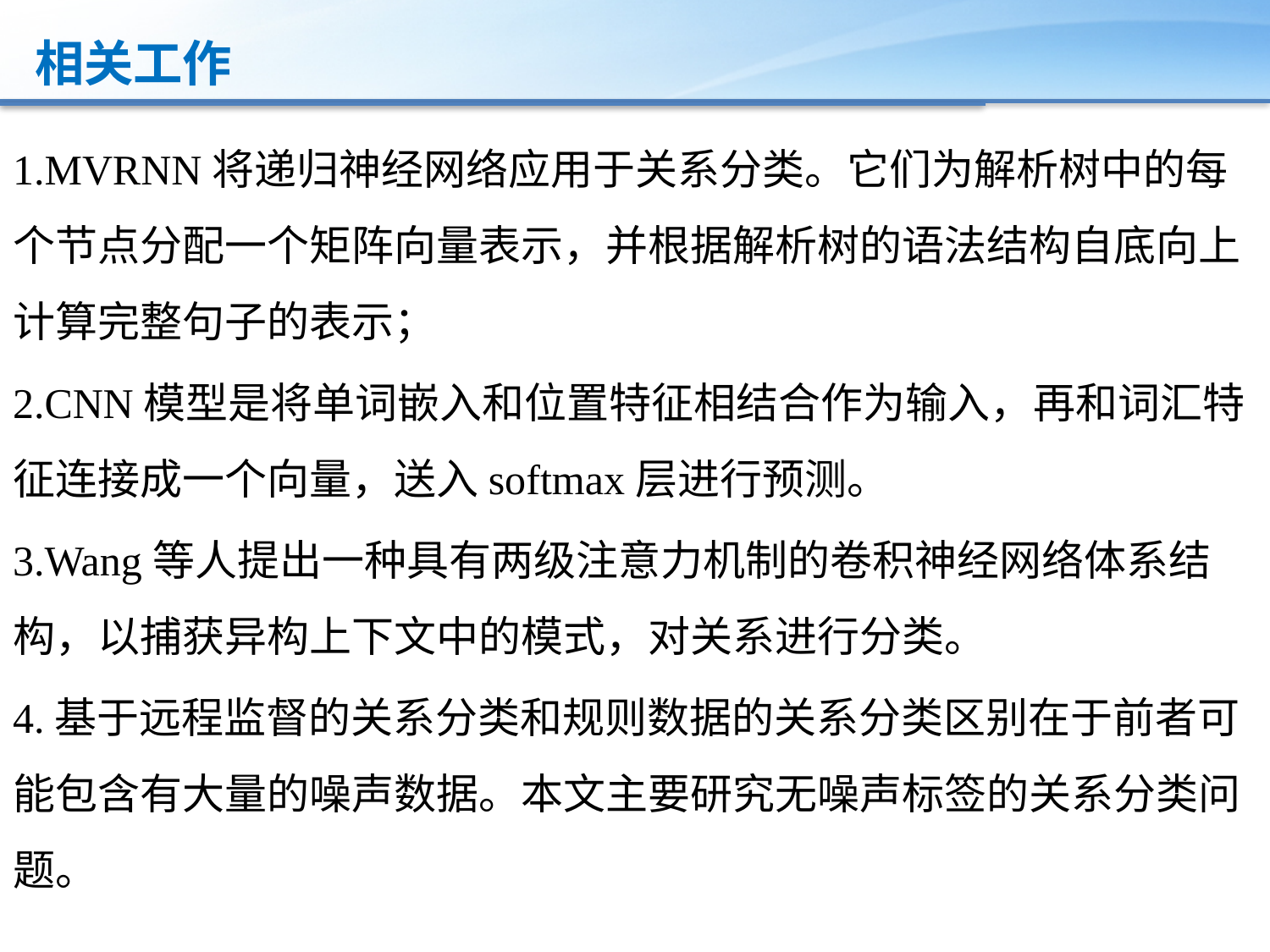

相关工作
1.MVRNN将递归神经网络应用于关系分类。它们为解析树中的每个节点分配一个矩阵向量表示，并根据解析树的语法结构自底向上计算完整句子的表示；
2.CNN模型是将单词嵌入和位置特征相结合作为输入，再和词汇特征连接成一个向量，送入softmax层进行预测。
3.Wang等人提出一种具有两级注意力机制的卷积神经网络体系结构，以捕获异构上下文中的模式，对关系进行分类。
4.基于远程监督的关系分类和规则数据的关系分类区别在于前者可能包含有大量的噪声数据。本文主要研究无噪声标签的关系分类问题。